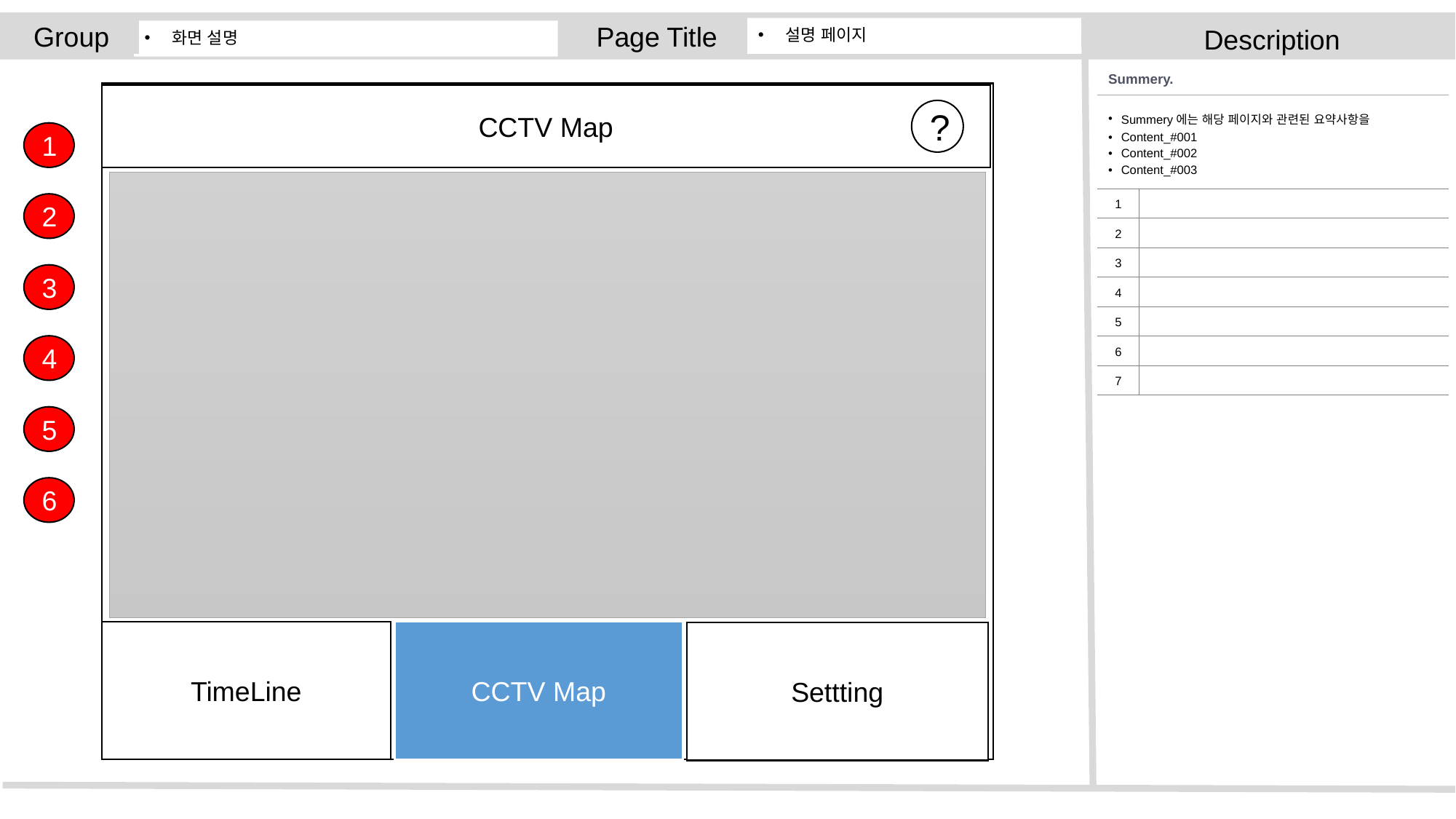

Group
Page Title
설명 페이지
화면 설명
Description
| Summery. |  |
| --- | --- |
| Summery에는 해당 페이지와 관련된 요약사항을 Content\_#001 Content\_#002 Content\_#003 |  |
| 1 |  |
| 2 |  |
| 3 |  |
| 4 |  |
| 5 |  |
| 6 |  |
| 7 |  |

CCTV Map
?
1

2
3
4
5
6
CCTV Map
TimeLine
Settting